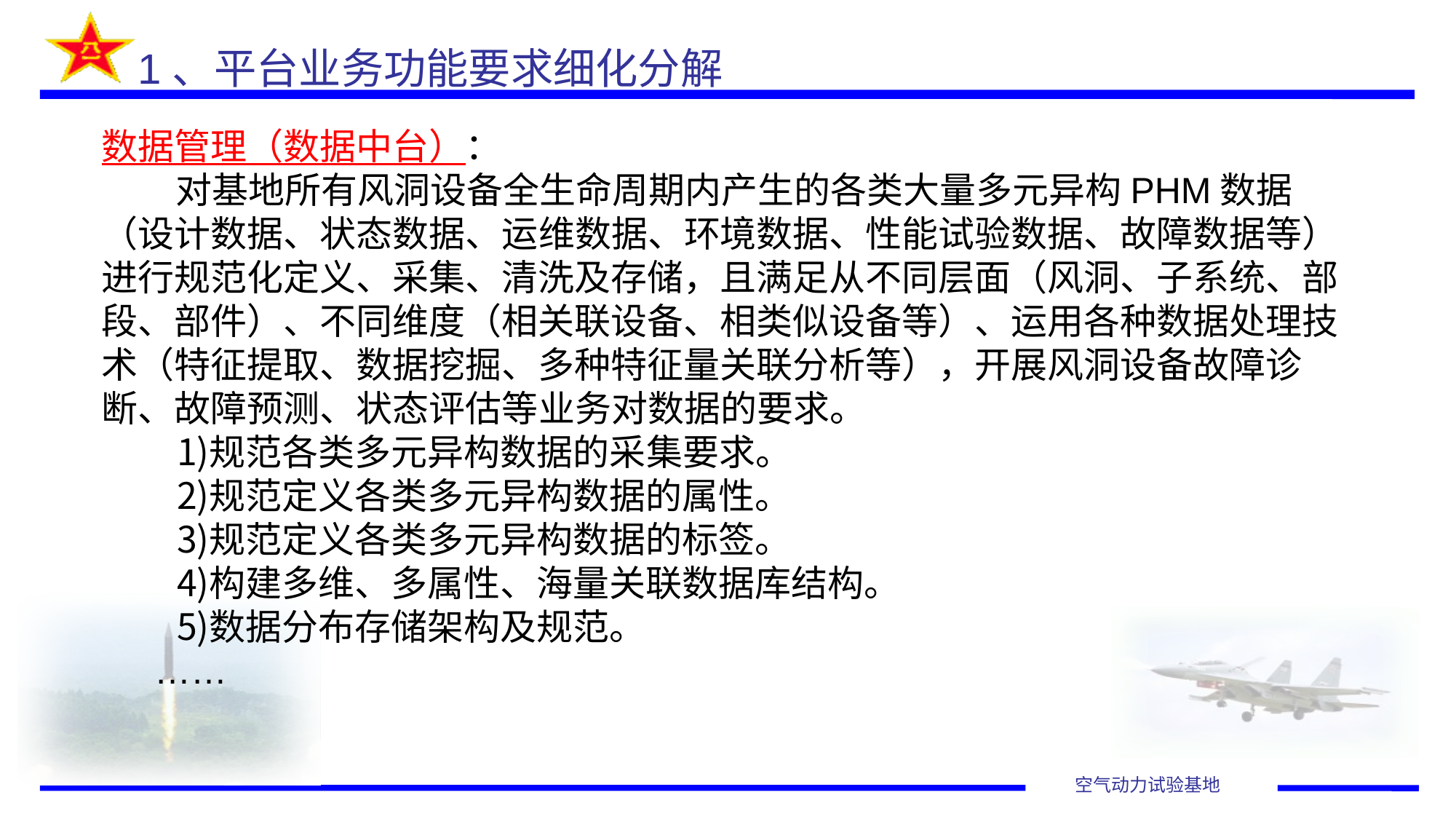

# 1、平台业务功能要求细化分解
数据管理（数据中台）：
        对基地所有风洞设备全生命周期内产生的各类大量多元异构PHM数据（设计数据、状态数据、运维数据、环境数据、性能试验数据、故障数据等）进行规范化定义、采集、清洗及存储，且满足从不同层面（风洞、子系统、部段、部件）、不同维度（相关联设备、相类似设备等）、运用各种数据处理技术（特征提取、数据挖掘、多种特征量关联分析等），开展风洞设备故障诊断、故障预测、状态评估等业务对数据的要求。
规范各类多元异构数据的采集要求。
规范定义各类多元异构数据的属性。
规范定义各类多元异构数据的标签。
构建多维、多属性、海量关联数据库结构。
数据分布存储架构及规范。
……